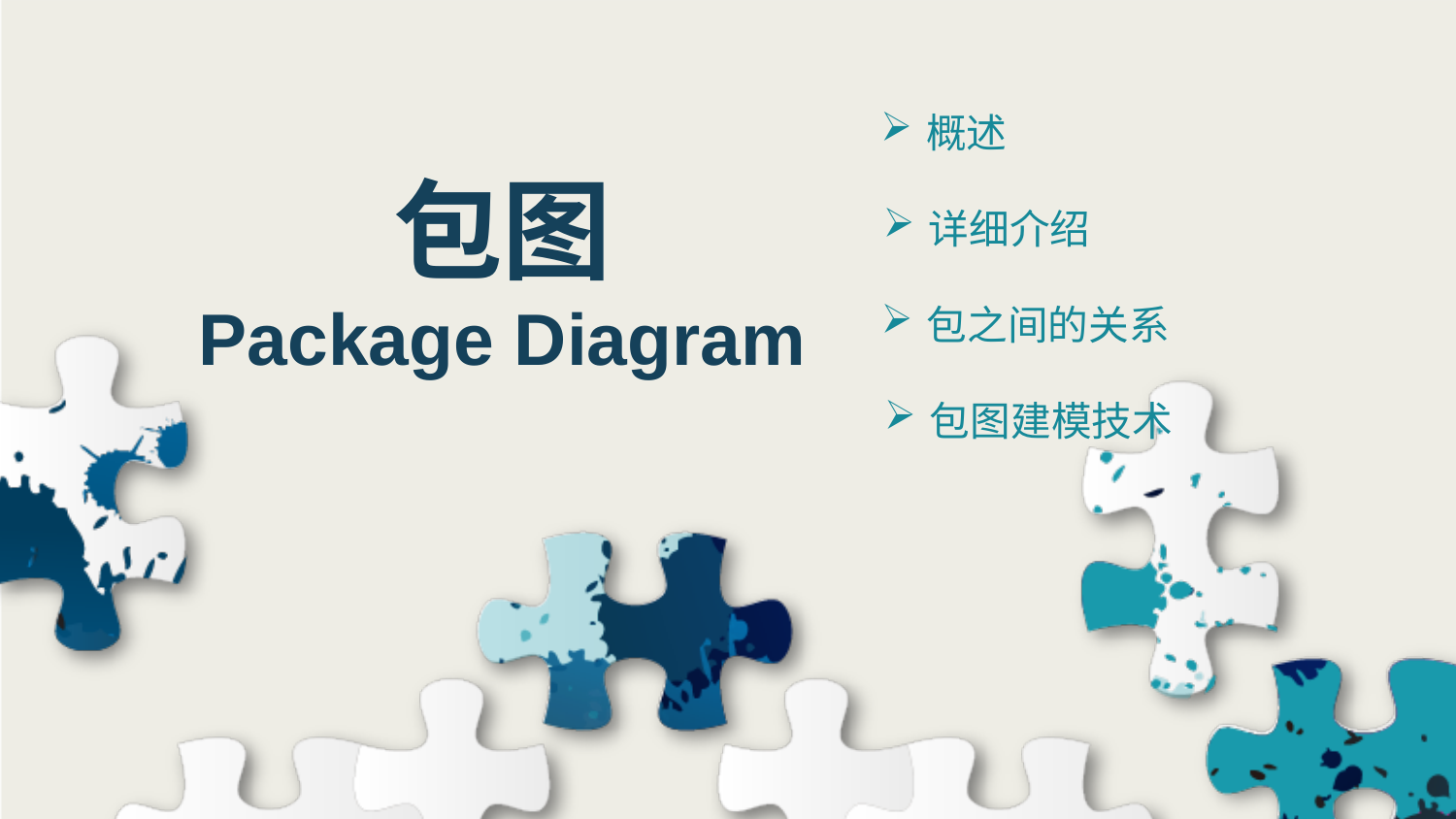

概述
包图
Package Diagram
详细介绍
包之间的关系
包图建模技术